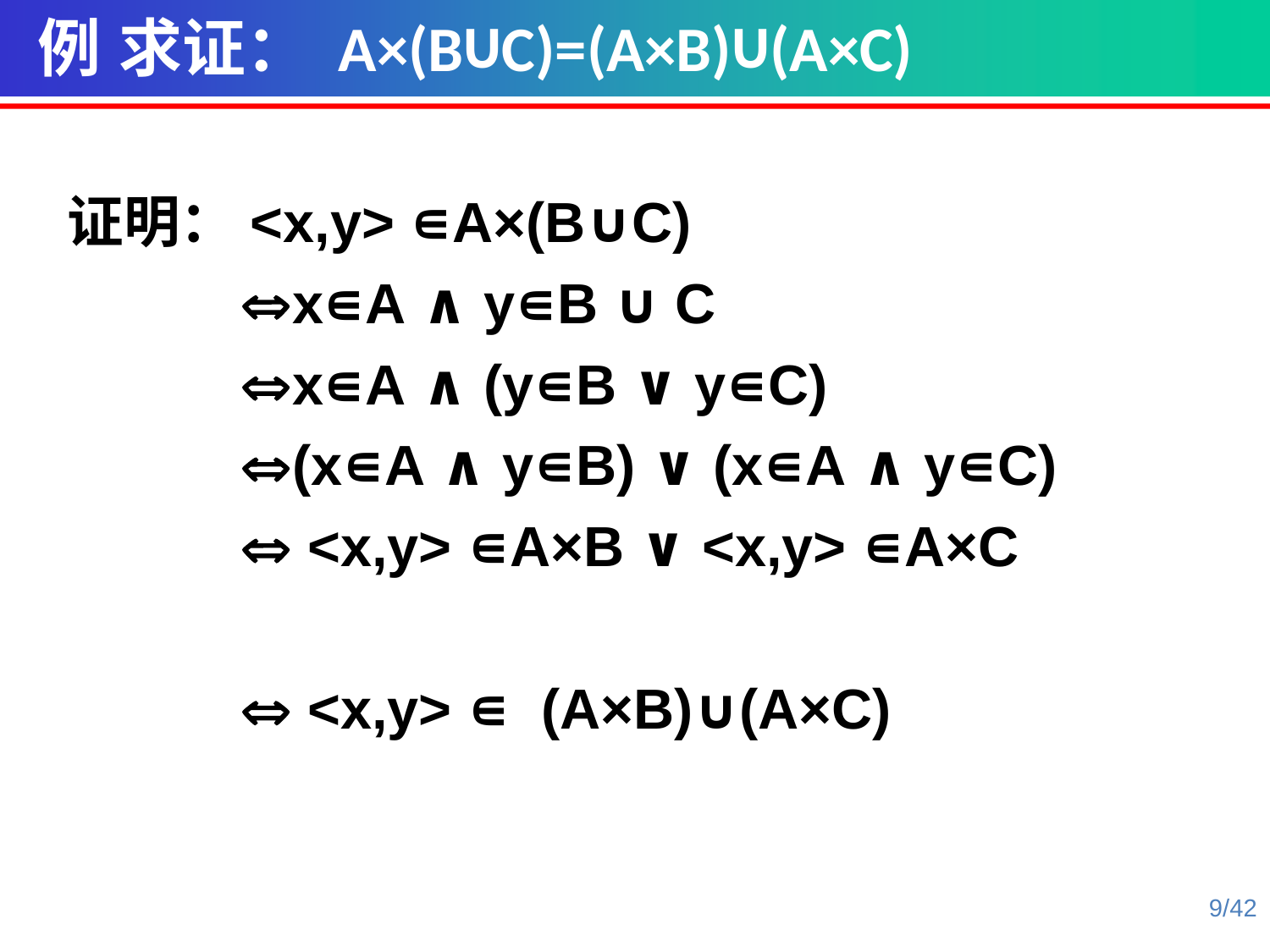

例 求证： A×(B∪C)=(A×B)∪(A×C)
证明：<x,y> ∊A×(B∪C)
           ⇔x∊A ∧ y∊B ∪ C
           ⇔x∊A ∧ (y∊B ∨ y∊C)
           ⇔(x∊A ∧ y∊B) ∨ (x∊A ∧ y∊C)
           ⇔ <x,y> ∊A×B ∨ <x,y> ∊A×C
           ⇔ <x,y> ∊  (A×B)∪(A×C)
9/42